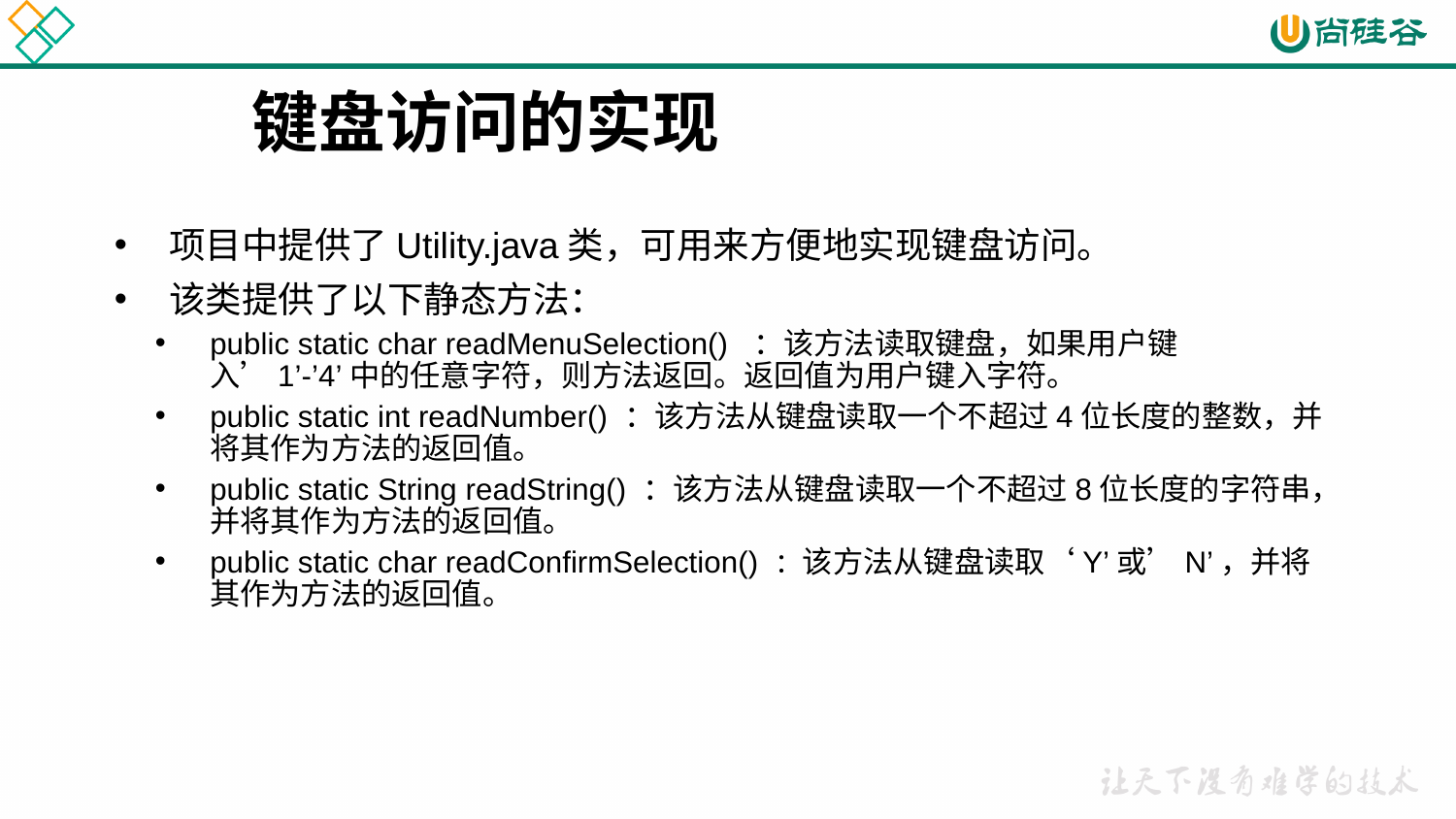

# 键盘访问的实现
项目中提供了Utility.java类，可用来方便地实现键盘访问。
该类提供了以下静态方法：
public static char readMenuSelection()  ：该方法读取键盘，如果用户键入’1’-’4’中的任意字符，则方法返回。返回值为用户键入字符。
public static int readNumber() ：该方法从键盘读取一个不超过4位长度的整数，并将其作为方法的返回值。
public static String readString() ：该方法从键盘读取一个不超过8位长度的字符串，并将其作为方法的返回值。
public static char readConfirmSelection() ：该方法从键盘读取‘Y’或’N’，并将其作为方法的返回值。